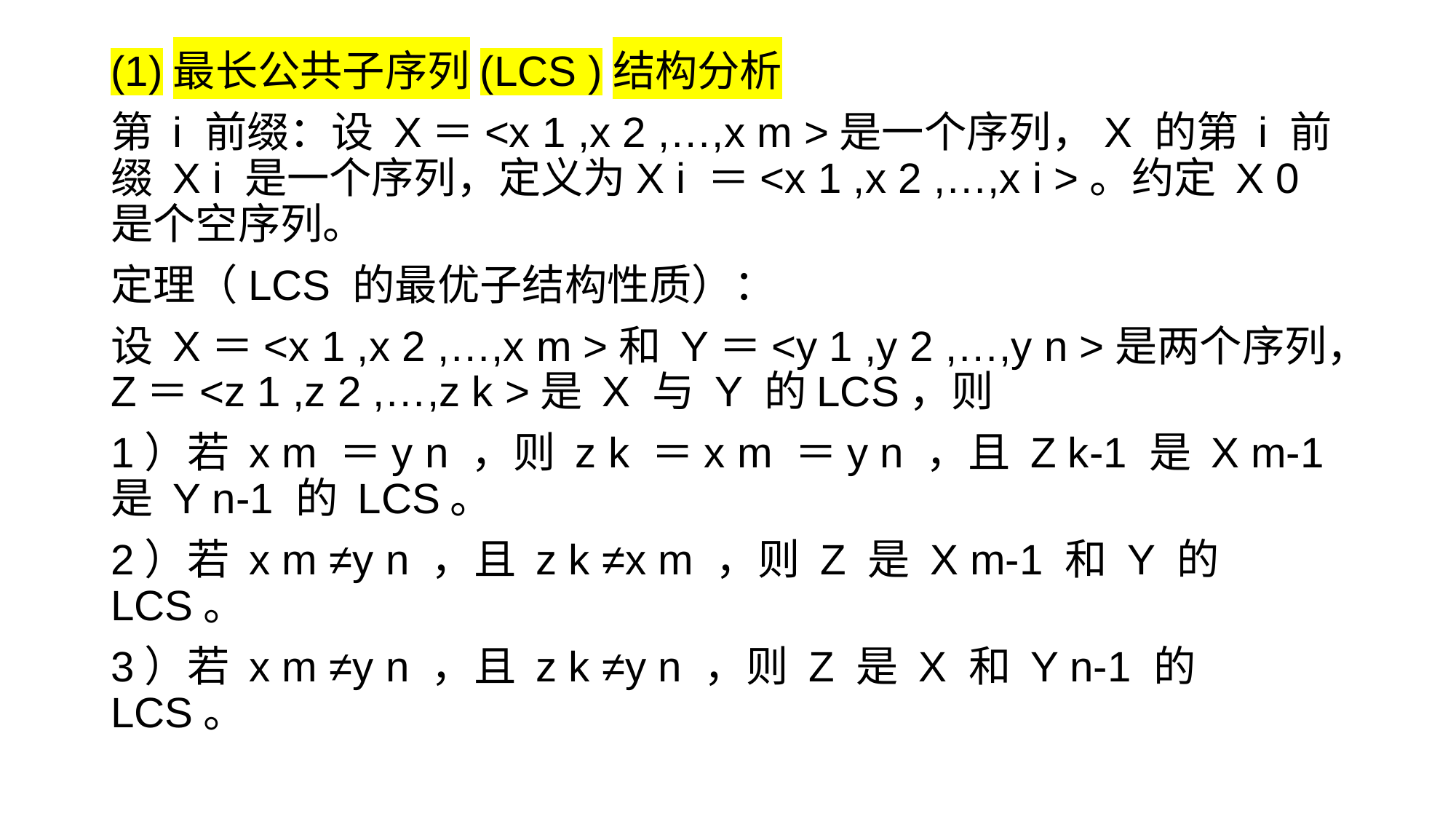

(1)最长公共子序列(LCS )结构分析
第 i 前缀：设 X＝<x 1 ,x 2 ,…,x m >是一个序列，X 的第 i 前缀 X i 是一个序列，定义为X i ＝<x 1 ,x 2 ,…,x i >。约定 X 0 是个空序列。
定理（LCS 的最优子结构性质）：
设 X＝<x 1 ,x 2 ,…,x m >和 Y＝<y 1 ,y 2 ,…,y n >是两个序列，Z＝<z 1 ,z 2 ,…,z k >是 X 与 Y 的LCS，则
1）若 x m ＝y n ，则 z k ＝x m ＝y n ，且 Z k-1 是 X m-1 是 Y n-1 的 LCS。
2）若 x m ≠y n ，且 z k ≠x m ，则 Z 是 X m-1 和 Y 的 LCS。
3）若 x m ≠y n ，且 z k ≠y n ，则 Z 是 X 和 Y n-1 的 LCS。